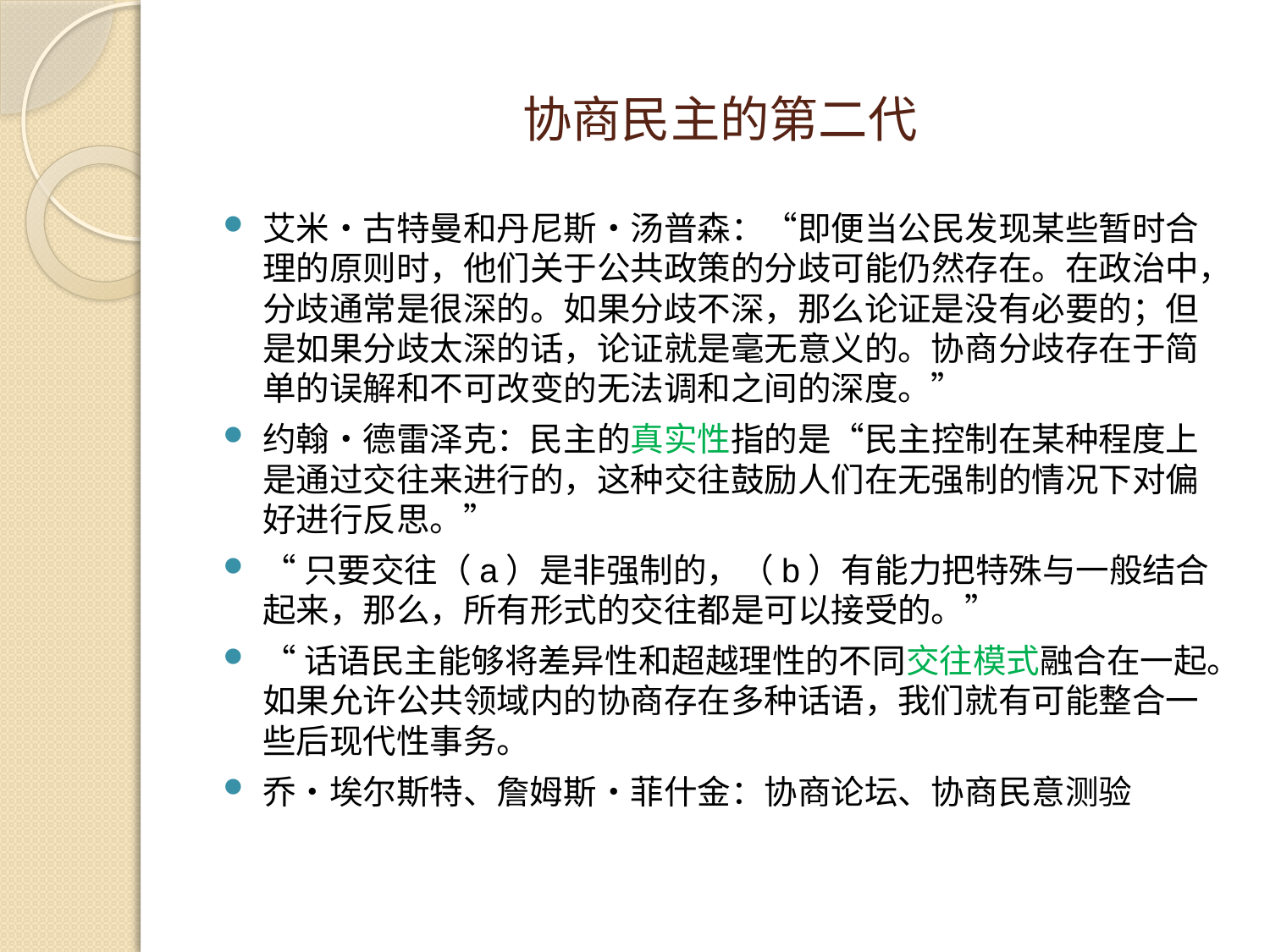

# 协商民主的第二代
艾米•古特曼和丹尼斯•汤普森：“即便当公民发现某些暂时合理的原则时，他们关于公共政策的分歧可能仍然存在。在政治中，分歧通常是很深的。如果分歧不深，那么论证是没有必要的；但是如果分歧太深的话，论证就是毫无意义的。协商分歧存在于简单的误解和不可改变的无法调和之间的深度。”
约翰•德雷泽克：民主的真实性指的是“民主控制在某种程度上是通过交往来进行的，这种交往鼓励人们在无强制的情况下对偏好进行反思。”
“只要交往（a）是非强制的，（b）有能力把特殊与一般结合起来，那么，所有形式的交往都是可以接受的。”
“话语民主能够将差异性和超越理性的不同交往模式融合在一起。如果允许公共领域内的协商存在多种话语，我们就有可能整合一些后现代性事务。
乔•埃尔斯特、詹姆斯•菲什金：协商论坛、协商民意测验